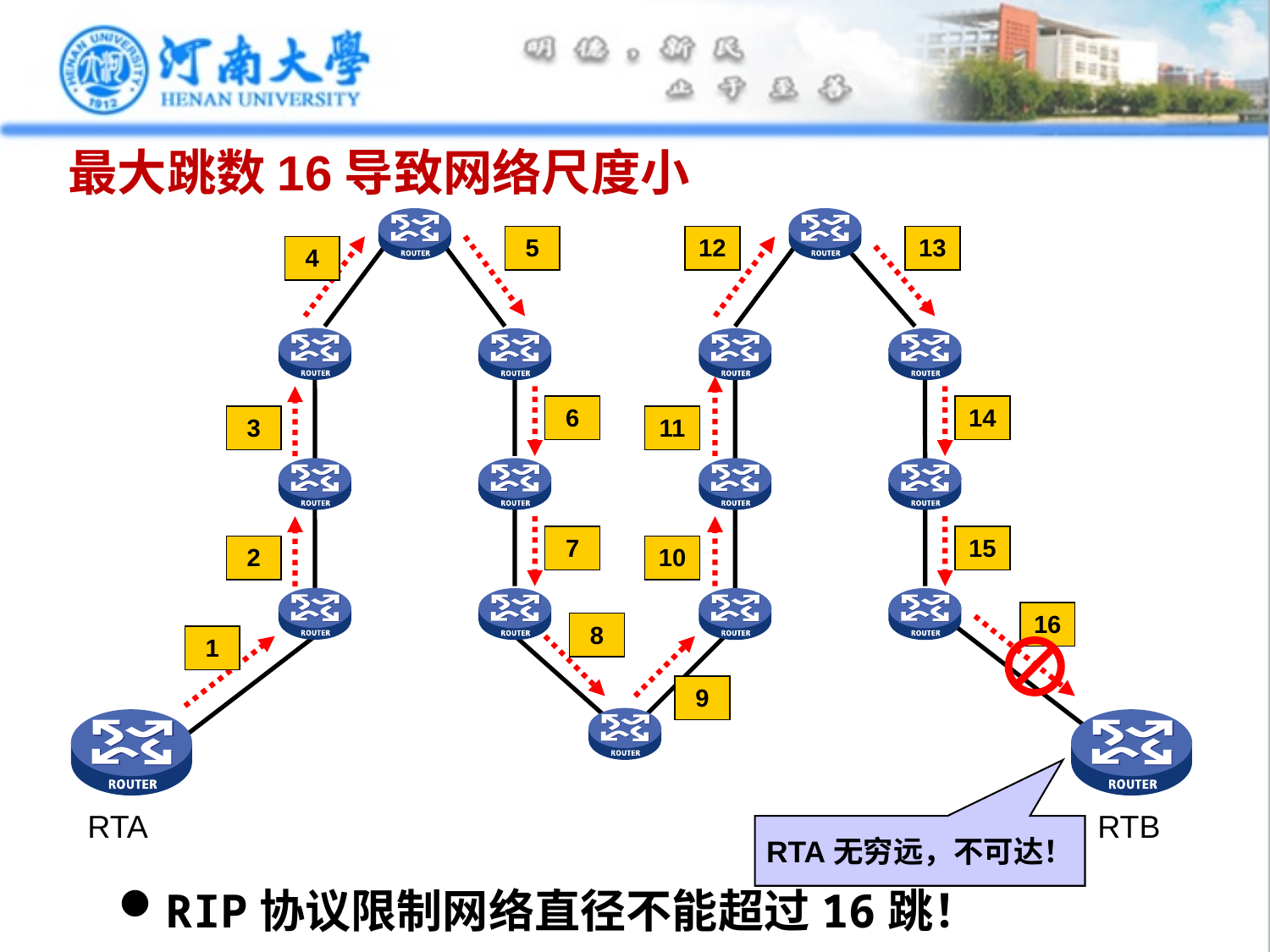

# 最大跳数16导致网络尺度小

5
12
13
4

6
14
3
11

7
15
2
10

16
8

1

9

RTA
RTB
RTA无穷远，不可达！
RIP协议限制网络直径不能超过16跳！